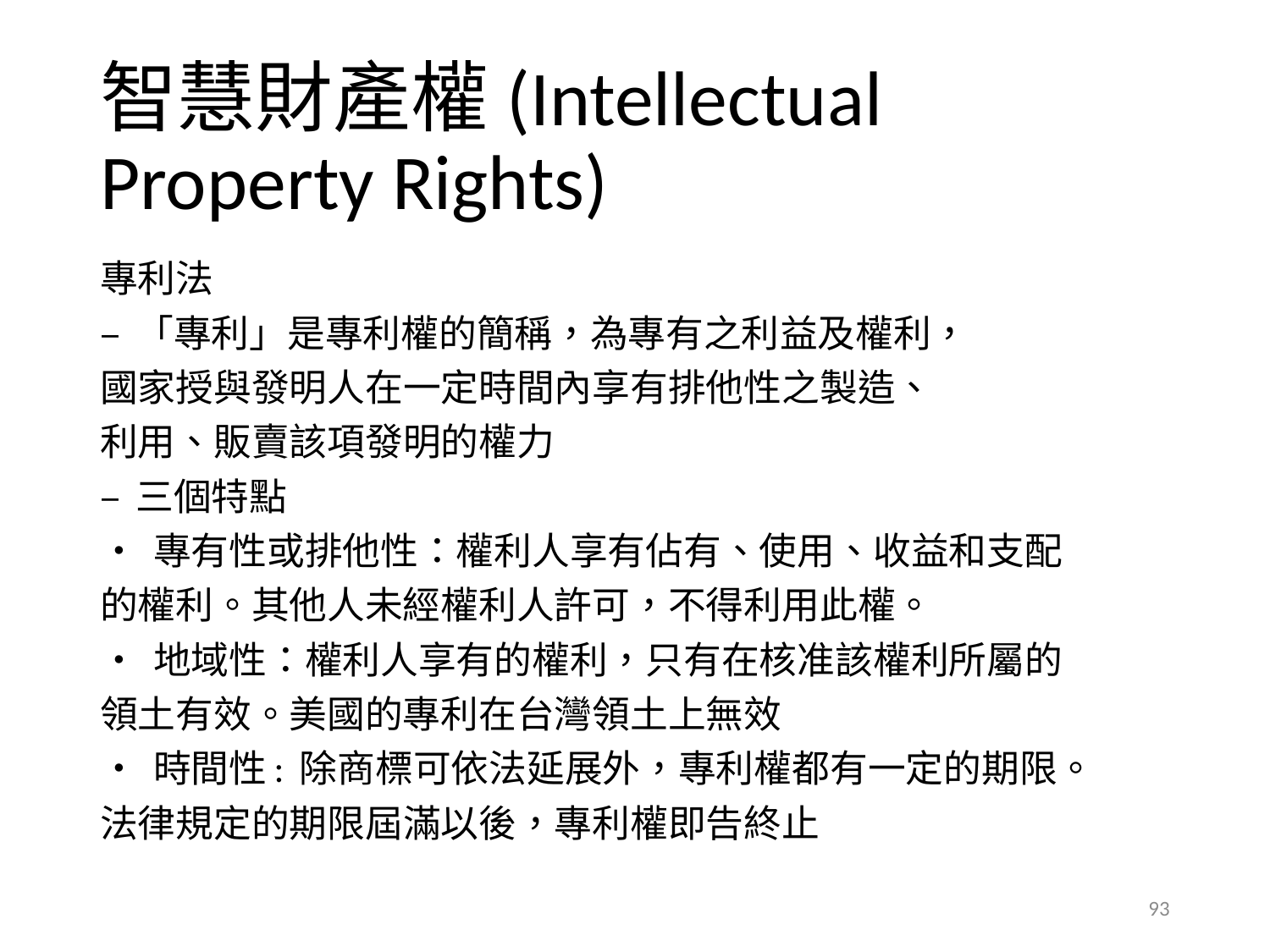

# 智慧財產權(Intellectual Property Rights)
專利法
– 「專利」是專利權的簡稱，為專有之利益及權利，
國家授與發明人在一定時間內享有排他性之製造、
利用、販賣該項發明的權力
– 三個特點
• 專有性或排他性：權利人享有佔有、使用、收益和支配
的權利。其他人未經權利人許可，不得利用此權。
• 地域性：權利人享有的權利，只有在核准該權利所屬的
領土有效。美國的專利在台灣領土上無效
• 時間性: 除商標可依法延展外，專利權都有一定的期限。
法律規定的期限屆滿以後，專利權即告終止
93